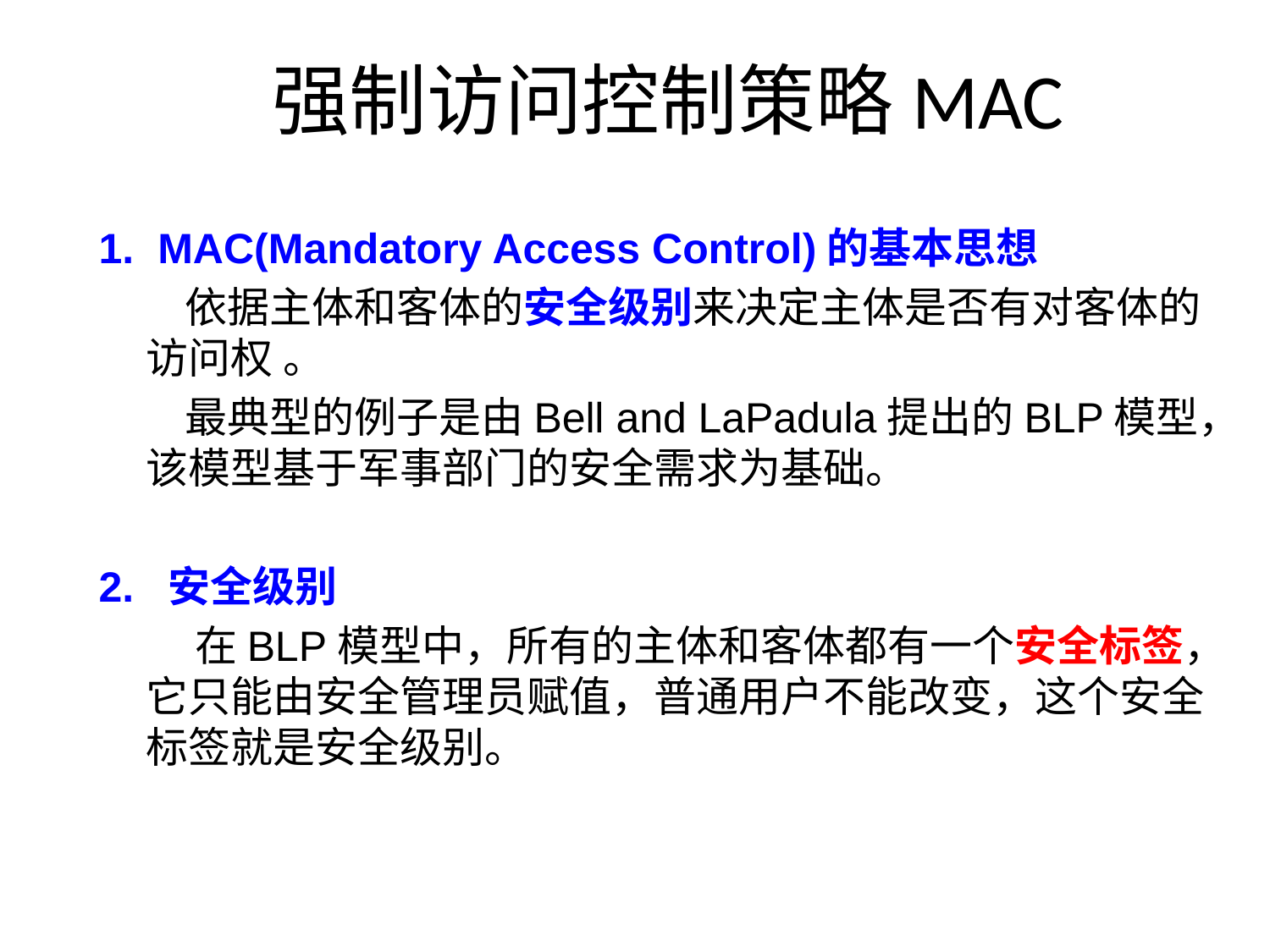

# 强制访问控制策略MAC
1.  MAC(Mandatory Access Control)的基本思想
        依据主体和客体的安全级别来决定主体是否有对客体的访问权 。
        最典型的例子是由Bell and LaPadula提出的BLP模型，该模型基于军事部门的安全需求为基础。

2.  安全级别
         在BLP模型中，所有的主体和客体都有一个安全标签，它只能由安全管理员赋值，普通用户不能改变，这个安全标签就是安全级别。